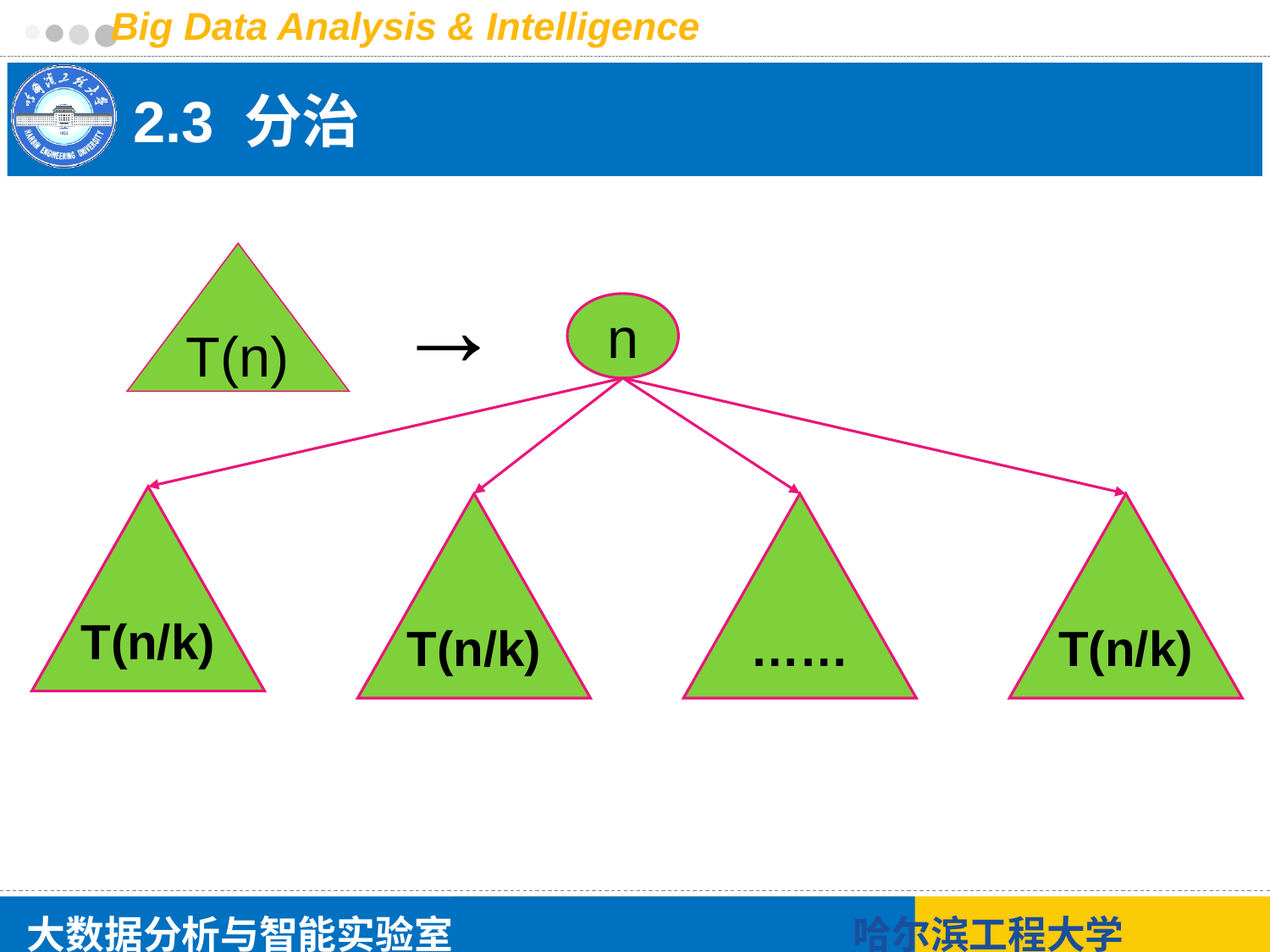

# 2.3 分治
T(n)
→
n
T(n/k)
T(n/k)
……
T(n/k)